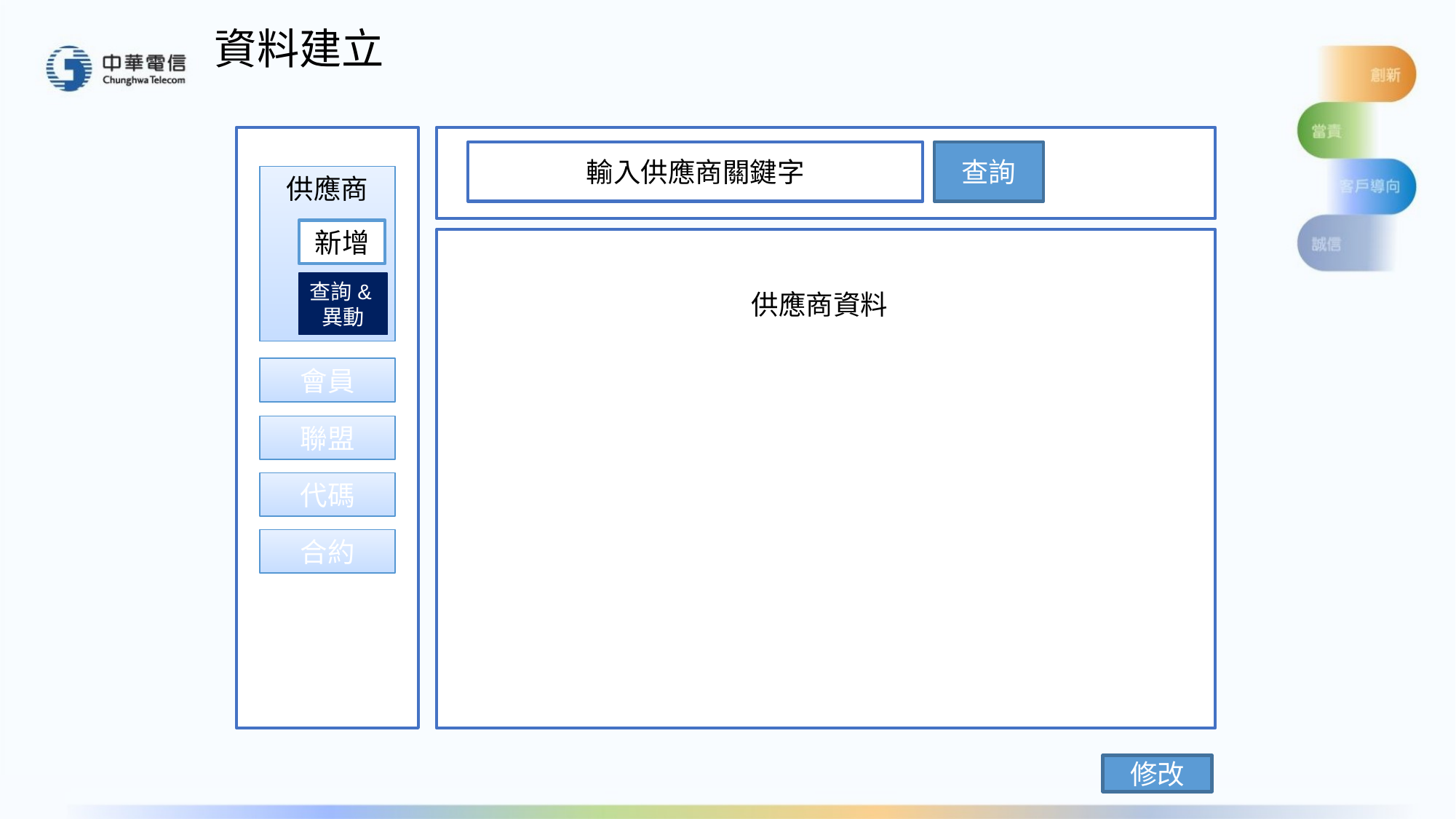

# 資料建立

輸入供應商關鍵字
查詢
供應商

新增

查詢&異動
供應商資料
會員
聯盟
代碼
合約
修改